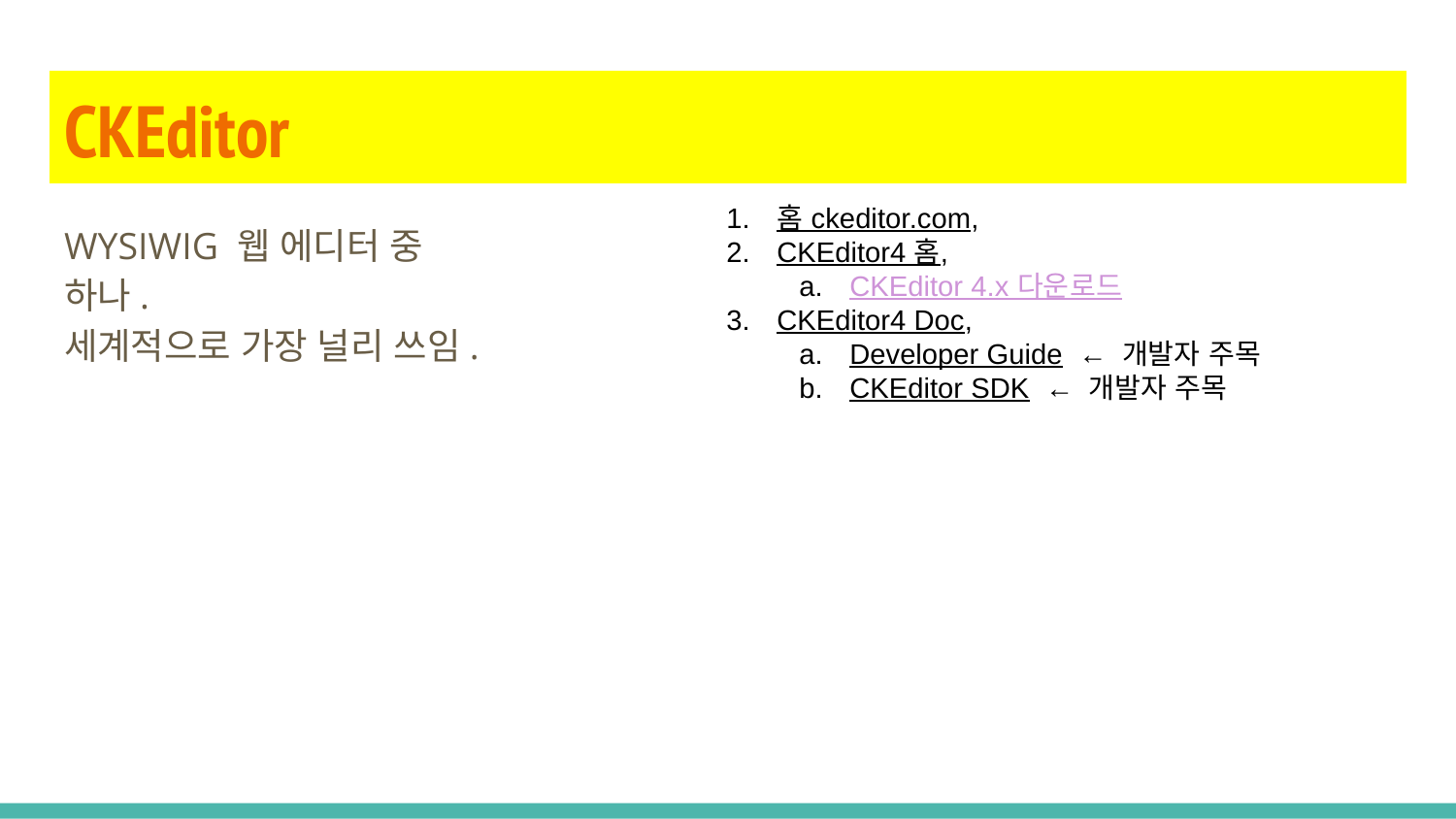

# CKEditor
홈 ckeditor.com,
CKEditor4 홈,
CKEditor 4.x 다운로드
CKEditor4 Doc,
Developer Guide  ← 개발자 주목
CKEditor SDK  ← 개발자 주목

WYSIWIG 웹 에디터 중 하나.
세계적으로 가장 널리 쓰임.